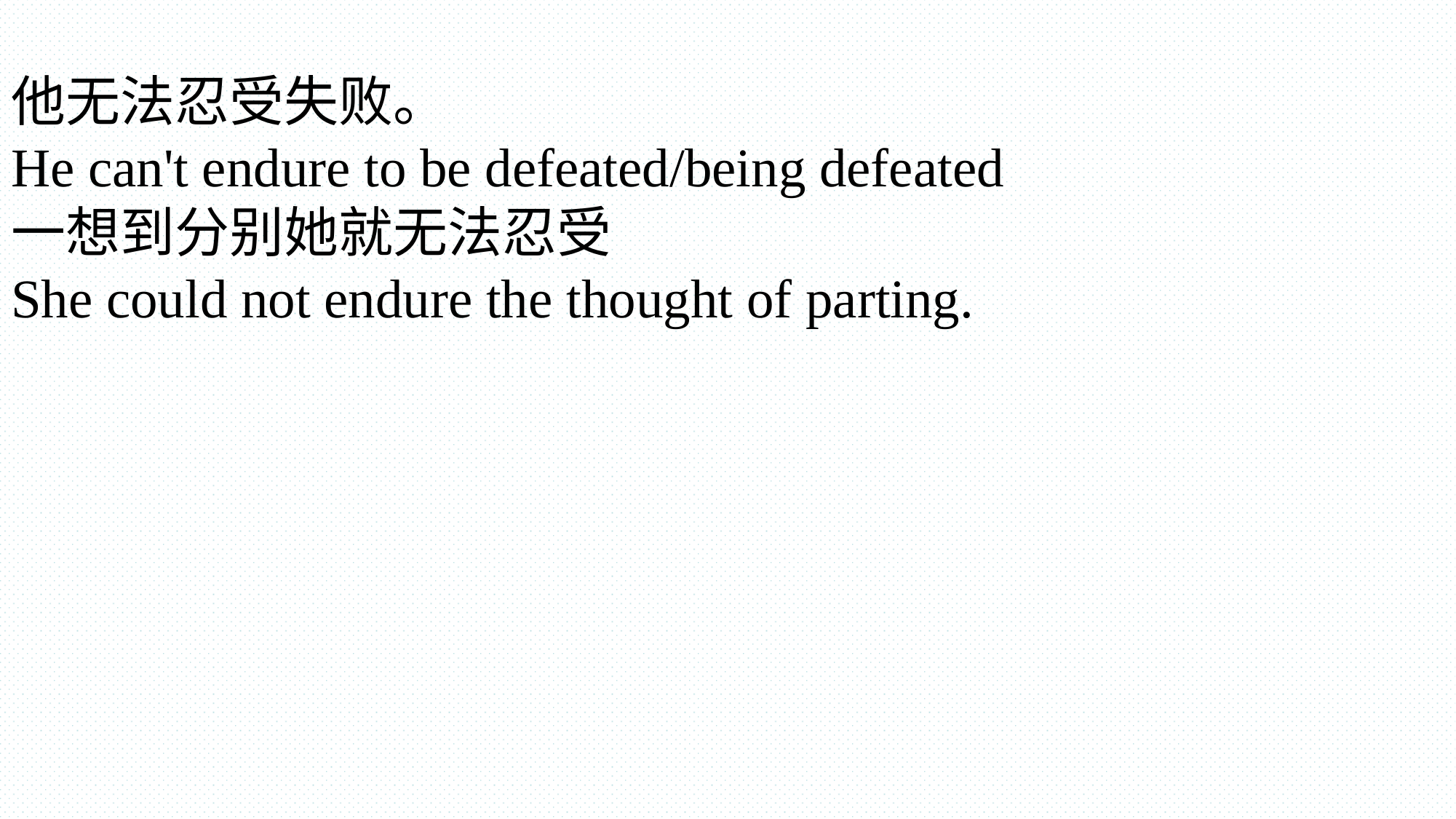

他无法忍受失败。
He can't endure to be defeated/being defeated
一想到分别她就无法忍受
She could not endure the thought of parting.